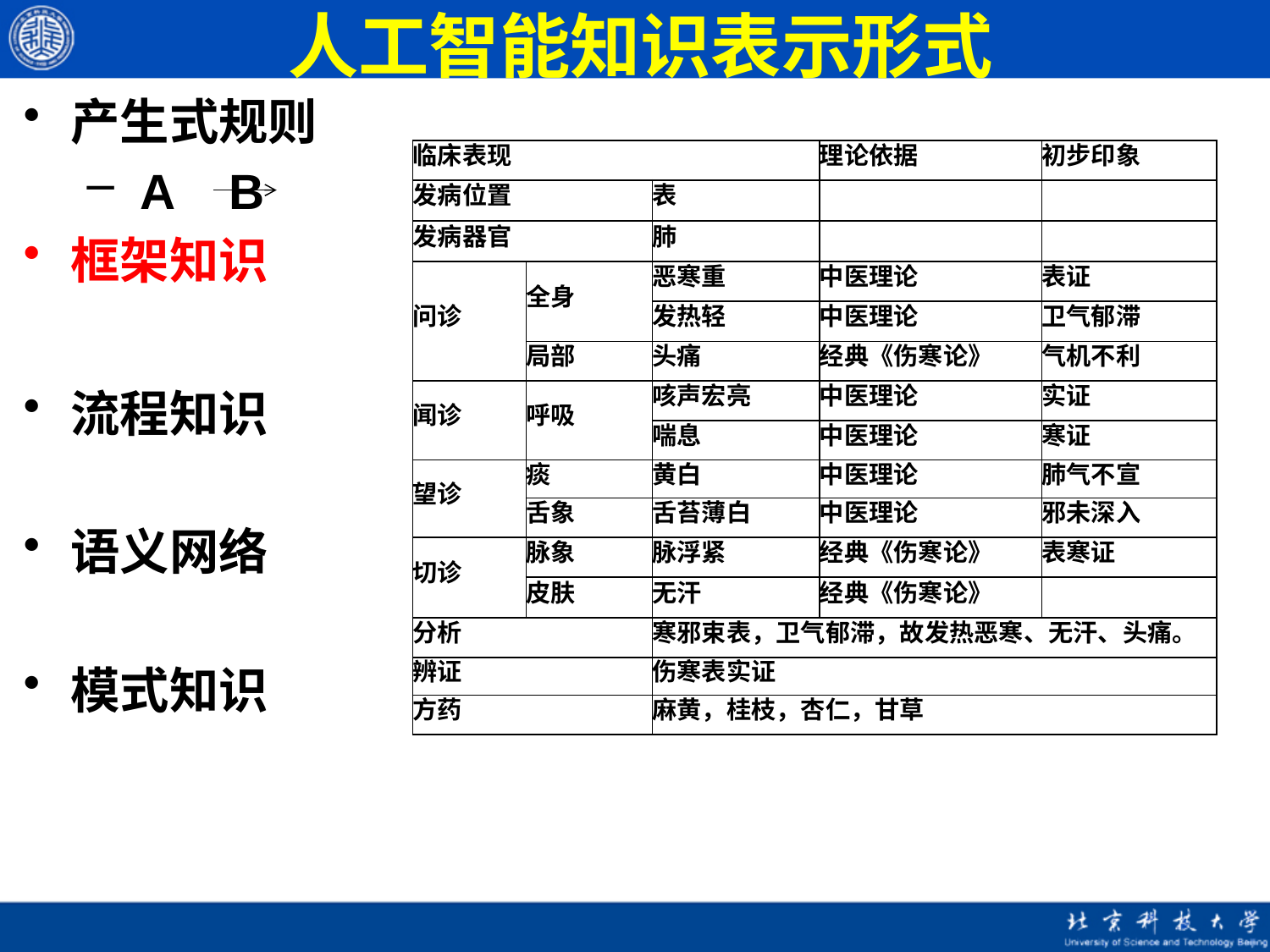

# 人工智能知识表示形式
产生式规则
 A    B
框架知识

流程知识

语义网络

模式知识

| 临床表现 |  |  | 理论依据 | 初步印象 |
| --- | --- | --- | --- | --- |
| 发病位置 |  | 表 |  |  |
| 发病器官 |  | 肺 |  |  |
| 问诊 | 全身 | 恶寒重 | 中医理论 | 表证 |
|  |  | 发热轻 | 中医理论 | 卫气郁滞 |
|  | 局部 | 头痛 | 经典《伤寒论》 | 气机不利 |
| 闻诊 | 呼吸 | 咳声宏亮 | 中医理论 | 实证 |
|  |  | 喘息 | 中医理论 | 寒证 |
| 望诊 | 痰 | 黄白 | 中医理论 | 肺气不宣 |
|  | 舌象 | 舌苔薄白 | 中医理论 | 邪未深入 |
| 切诊 | 脉象 | 脉浮紧 | 经典《伤寒论》 | 表寒证 |
|  | 皮肤 | 无汗 | 经典《伤寒论》 |  |
| 分析 |  | 寒邪束表，卫气郁滞，故发热恶寒、无汗、头痛。 |  |  |
| 辨证 |  | 伤寒表实证 |  |  |
| 方药 |  | 麻黄，桂枝，杏仁，甘草 |  |  |